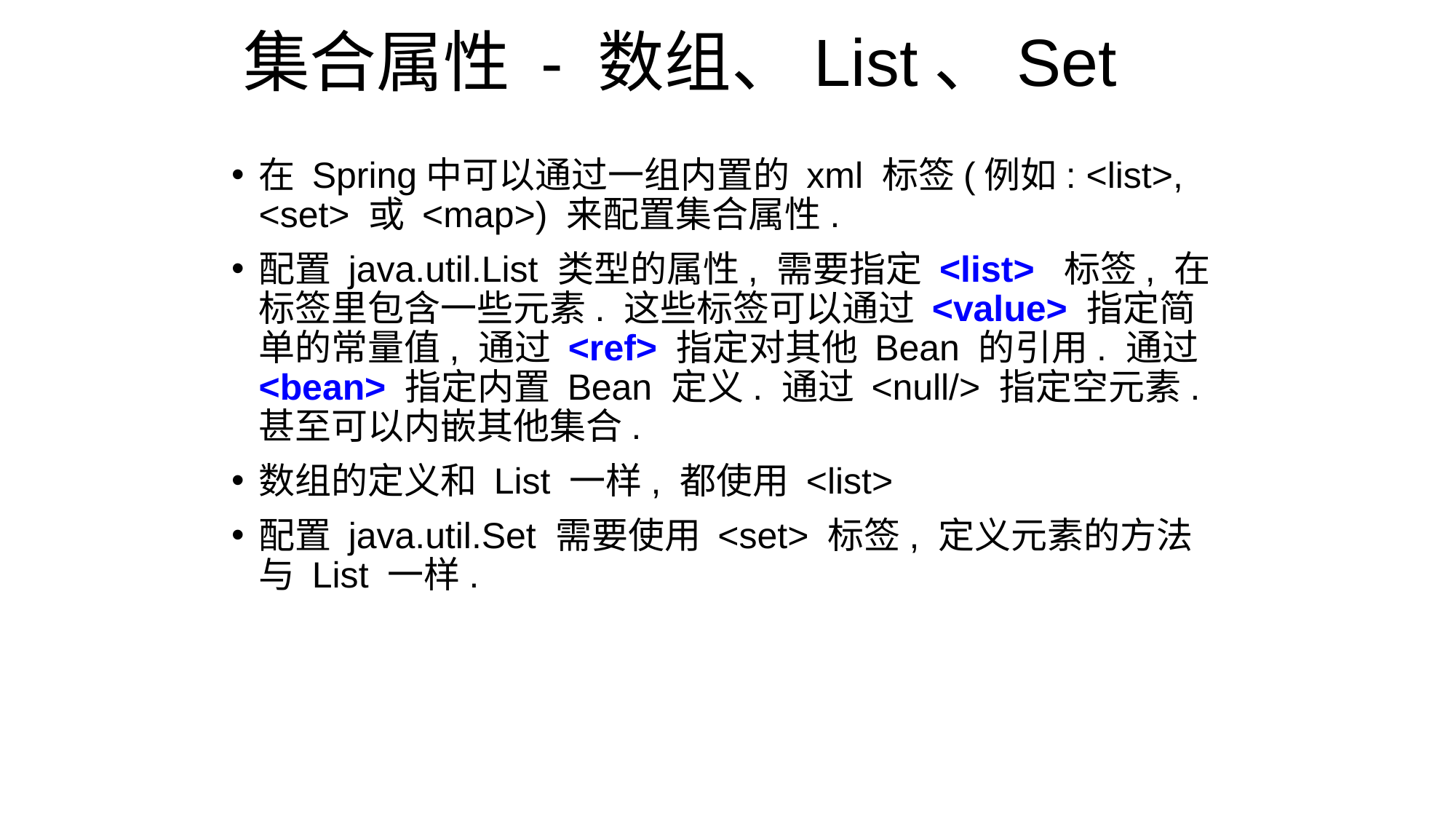

# 集合属性 - 数组、List、Set
在 Spring中可以通过一组内置的 xml 标签(例如: <list>, <set> 或 <map>) 来配置集合属性.
配置 java.util.List 类型的属性, 需要指定 <list>  标签, 在标签里包含一些元素. 这些标签可以通过 <value> 指定简单的常量值, 通过 <ref> 指定对其他 Bean 的引用. 通过<bean> 指定内置 Bean 定义. 通过 <null/> 指定空元素. 甚至可以内嵌其他集合.
数组的定义和 List 一样, 都使用 <list>
配置 java.util.Set 需要使用 <set> 标签, 定义元素的方法与 List 一样.